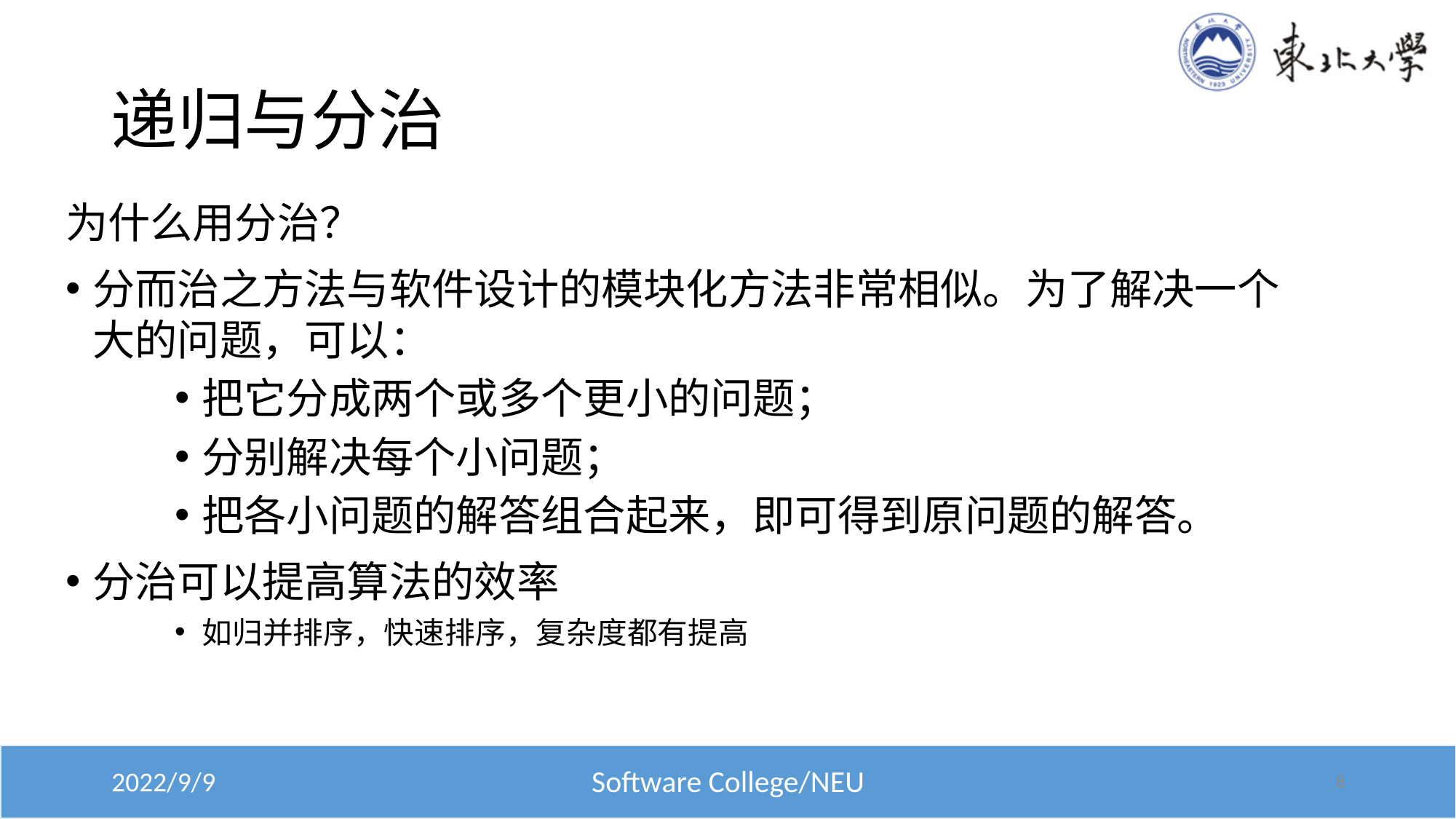

# 递归与分治
为什么用分治？
分而治之方法与软件设计的模块化方法非常相似。为了解决一个大的问题，可以：
把它分成两个或多个更小的问题；
分别解决每个小问题；
把各小问题的解答组合起来，即可得到原问题的解答。
分治可以提高算法的效率
如归并排序，快速排序，复杂度都有提高